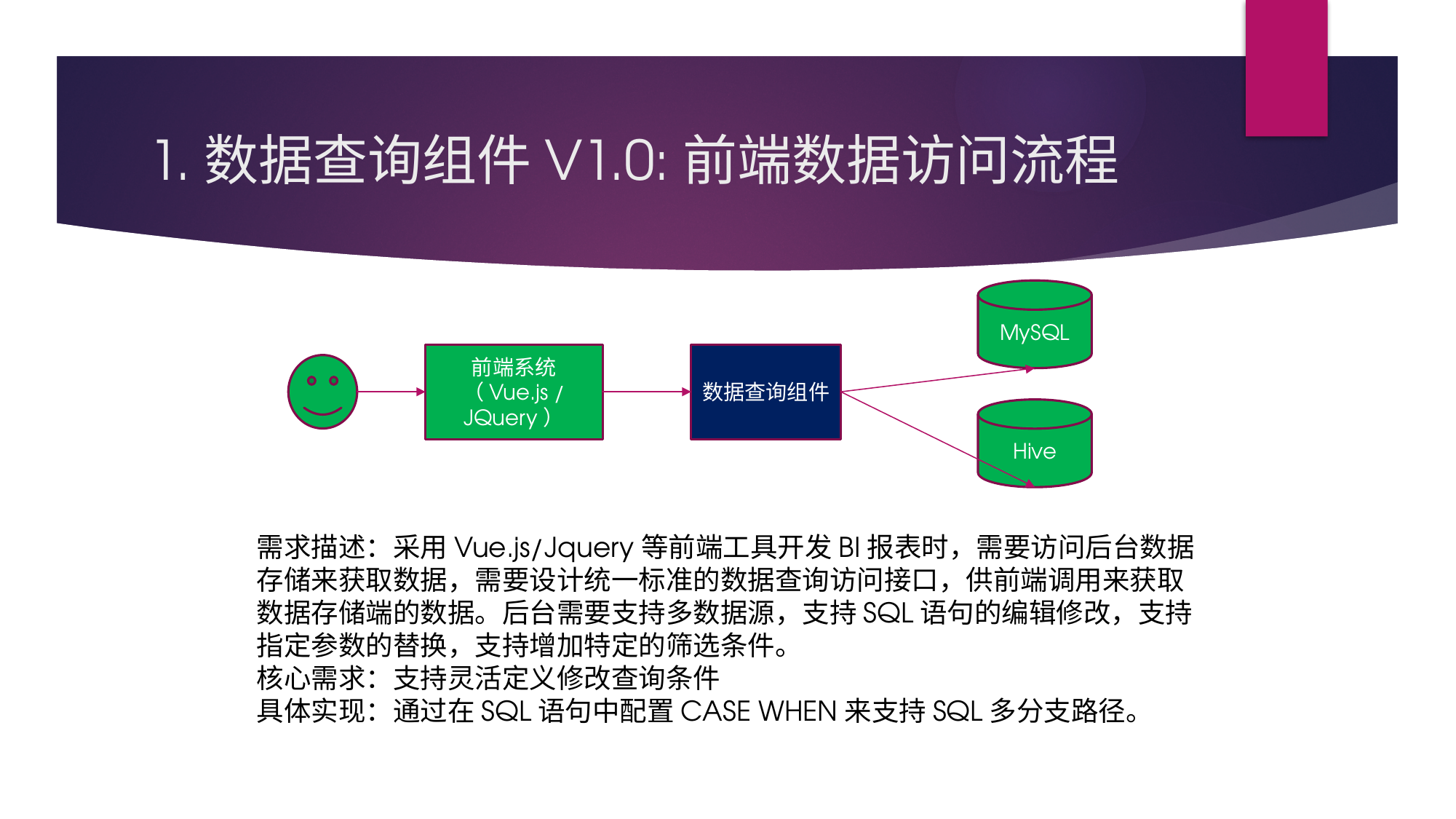

# 1.数据查询组件V1.0:前端数据访问流程
MySQL
前端系统
（Vue.js / JQuery）
数据查询组件

Hive
需求描述：采用Vue.js/Jquery等前端工具开发BI报表时，需要访问后台数据存储来获取数据，需要设计统一标准的数据查询访问接口，供前端调用来获取数据存储端的数据。后台需要支持多数据源，支持SQL语句的编辑修改，支持指定参数的替换，支持增加特定的筛选条件。
核心需求：支持灵活定义修改查询条件
具体实现：通过在SQL语句中配置CASE WHEN来支持SQL多分支路径。